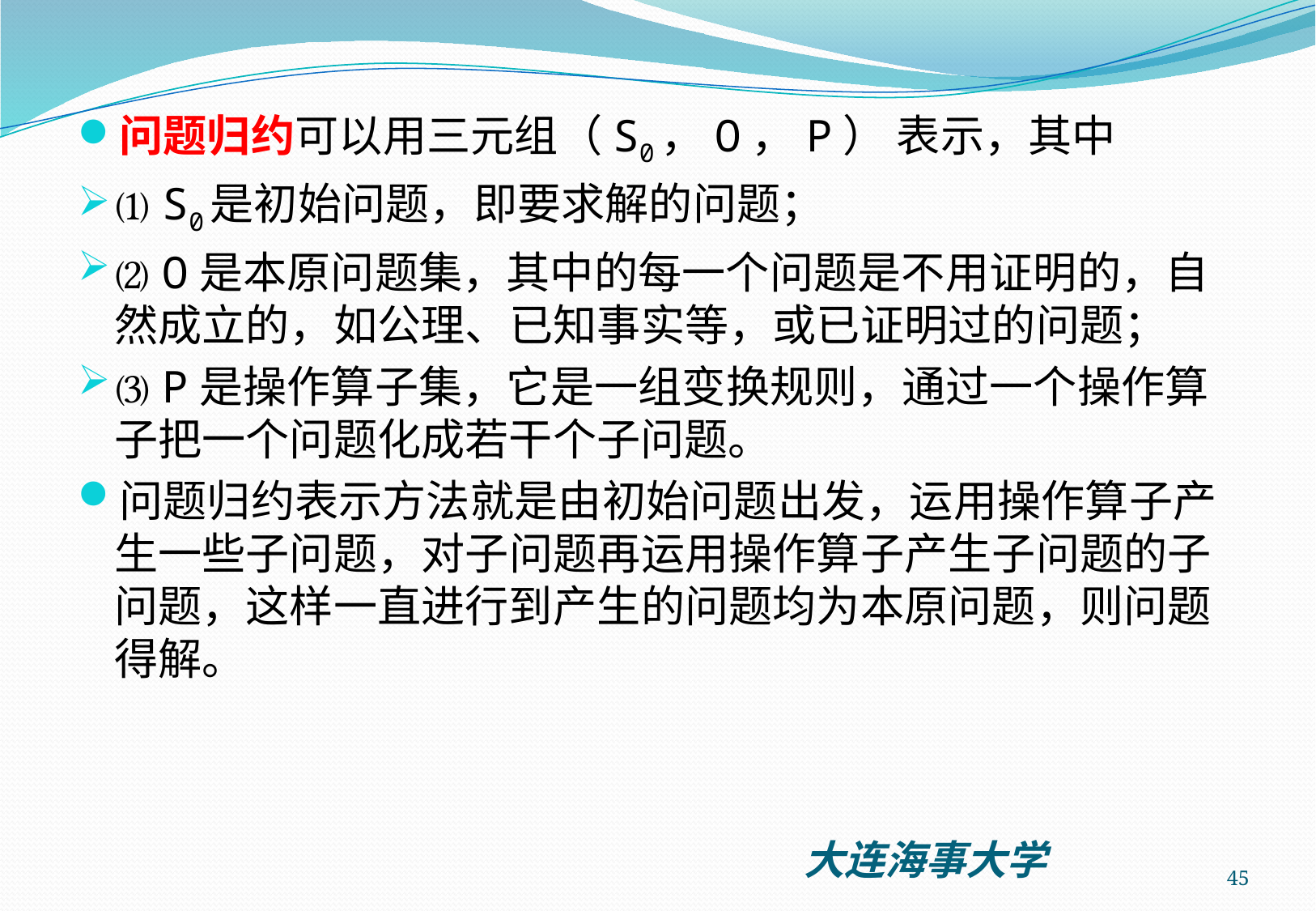

问题归约可以用三元组（S0，O，P） 表示，其中
⑴ S0是初始问题，即要求解的问题；
⑵ O是本原问题集，其中的每一个问题是不用证明的，自然成立的，如公理、已知事实等，或已证明过的问题；
⑶ P是操作算子集，它是一组变换规则，通过一个操作算子把一个问题化成若干个子问题。
问题归约表示方法就是由初始问题出发，运用操作算子产生一些子问题，对子问题再运用操作算子产生子问题的子问题，这样一直进行到产生的问题均为本原问题，则问题得解。
45